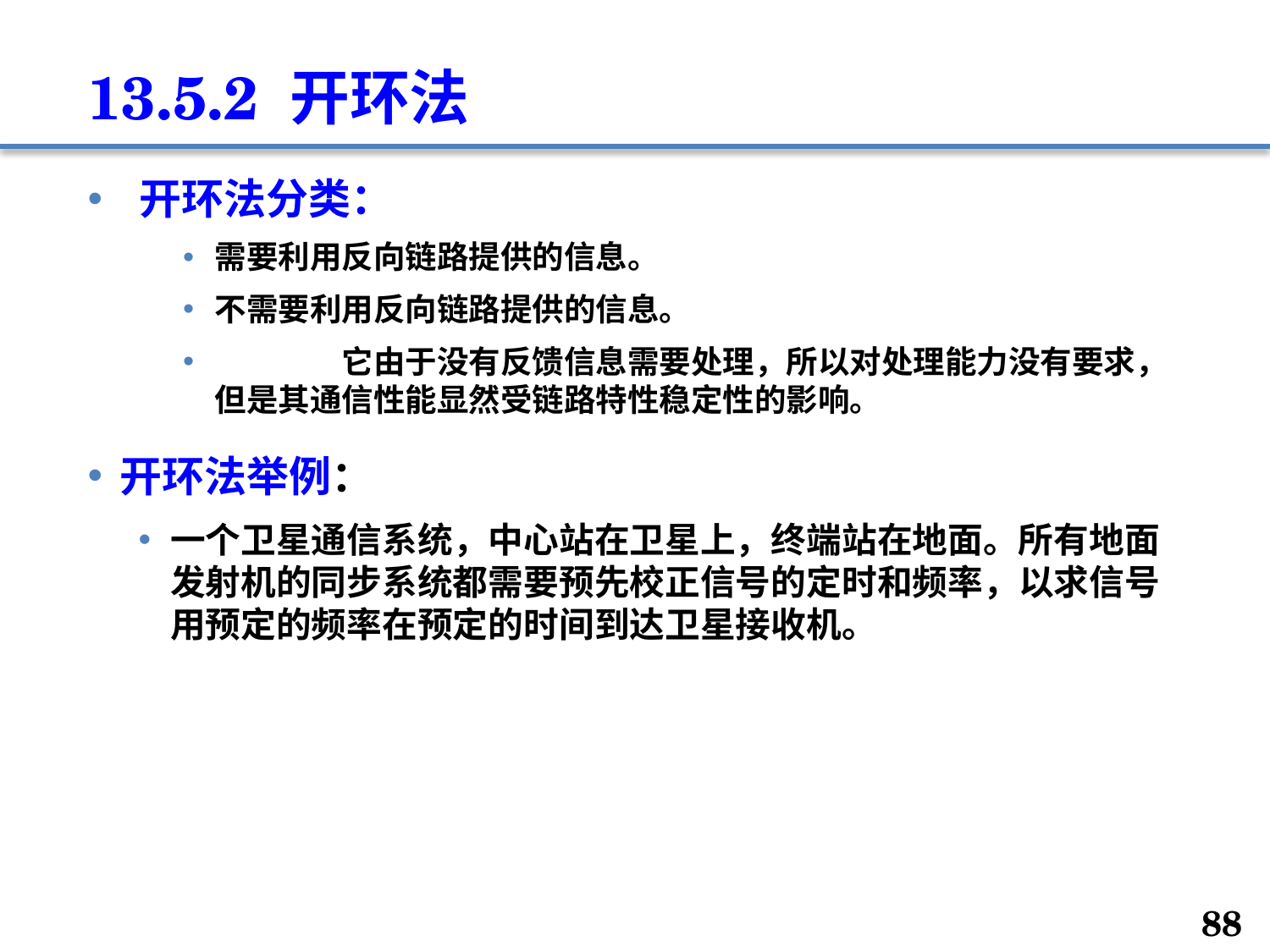

# 13.5.2 开环法
 开环法分类：
需要利用反向链路提供的信息。
不需要利用反向链路提供的信息。
	它由于没有反馈信息需要处理，所以对处理能力没有要求，但是其通信性能显然受链路特性稳定性的影响。
开环法举例：
一个卫星通信系统，中心站在卫星上，终端站在地面。所有地面发射机的同步系统都需要预先校正信号的定时和频率，以求信号用预定的频率在预定的时间到达卫星接收机。
88